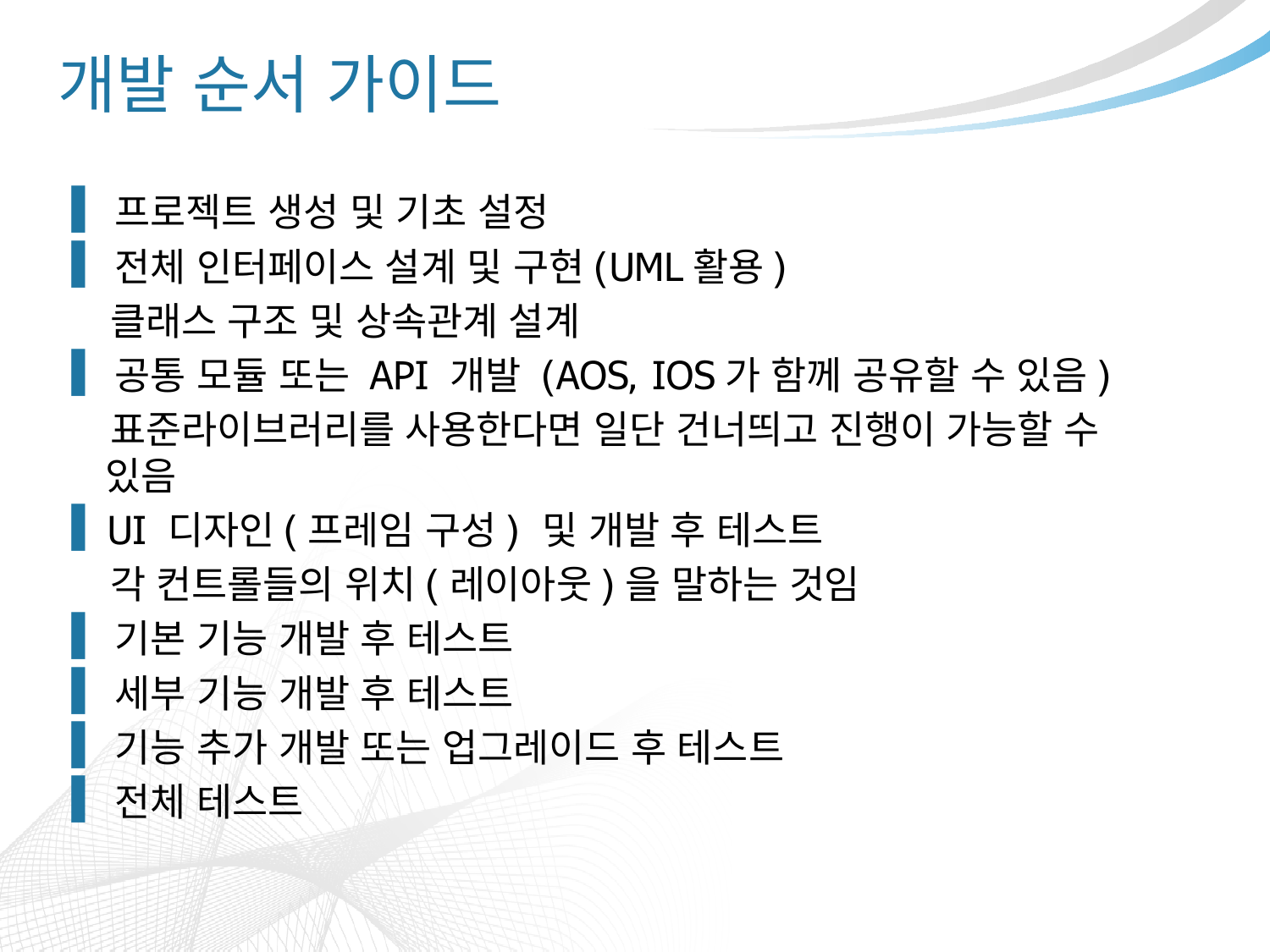

# 개발 순서 가이드
 프로젝트 생성 및 기초 설정
 전체 인터페이스 설계 및 구현(UML활용)
    클래스 구조 및 상속관계 설계
 공통 모듈 또는 API 개발 (AOS, IOS가 함께 공유할 수 있음)
    표준라이브러리를 사용한다면 일단 건너띄고 진행이 가능할 수
 있음
 UI 디자인(프레임 구성) 및 개발 후 테스트
    각 컨트롤들의 위치(레이아웃)을 말하는 것임
 기본 기능 개발 후 테스트
 세부 기능 개발 후 테스트
 기능 추가 개발 또는 업그레이드 후 테스트
 전체 테스트